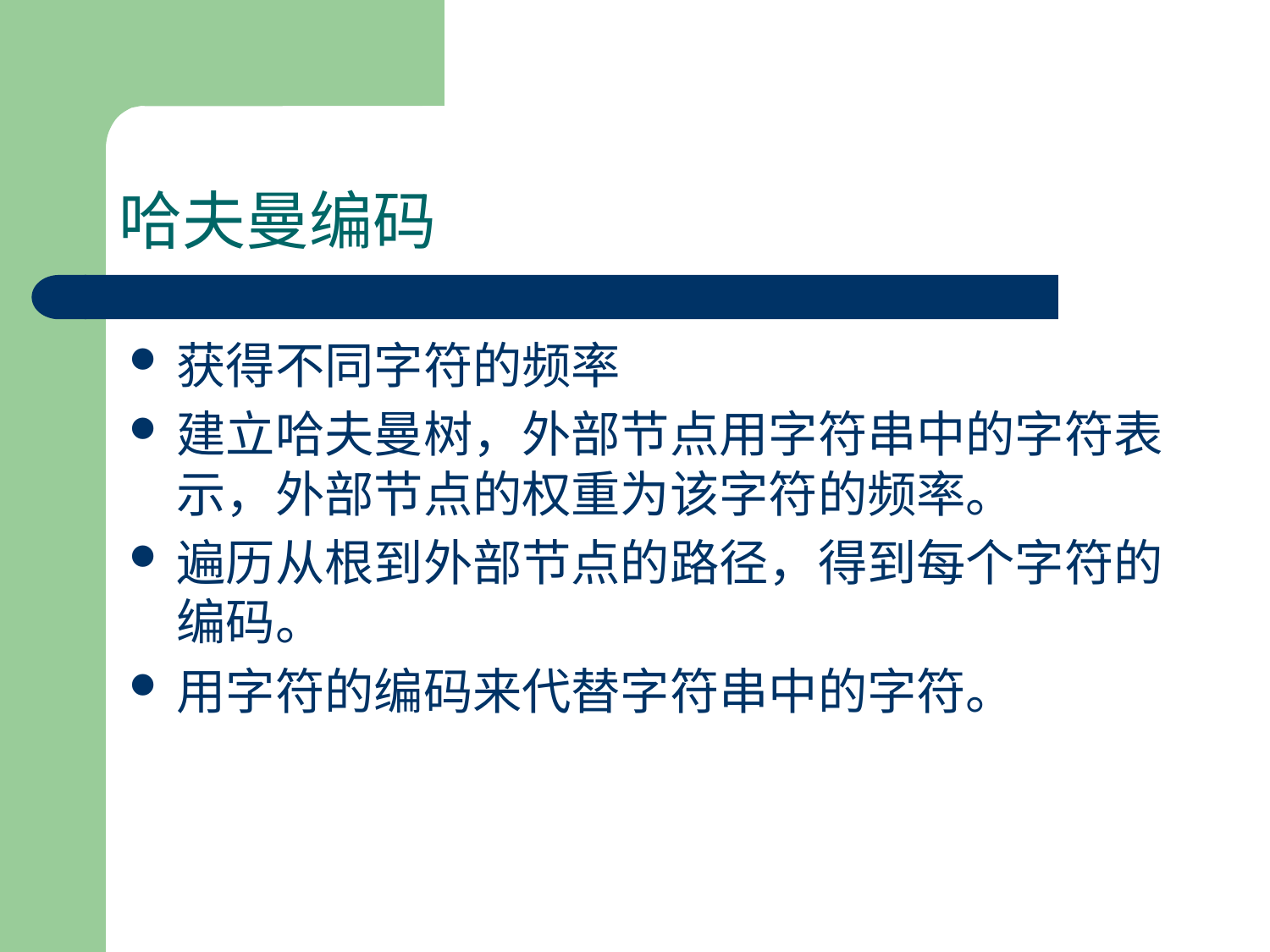

# 哈夫曼编码
获得不同字符的频率
建立哈夫曼树，外部节点用字符串中的字符表示，外部节点的权重为该字符的频率。
遍历从根到外部节点的路径，得到每个字符的编码。
用字符的编码来代替字符串中的字符。